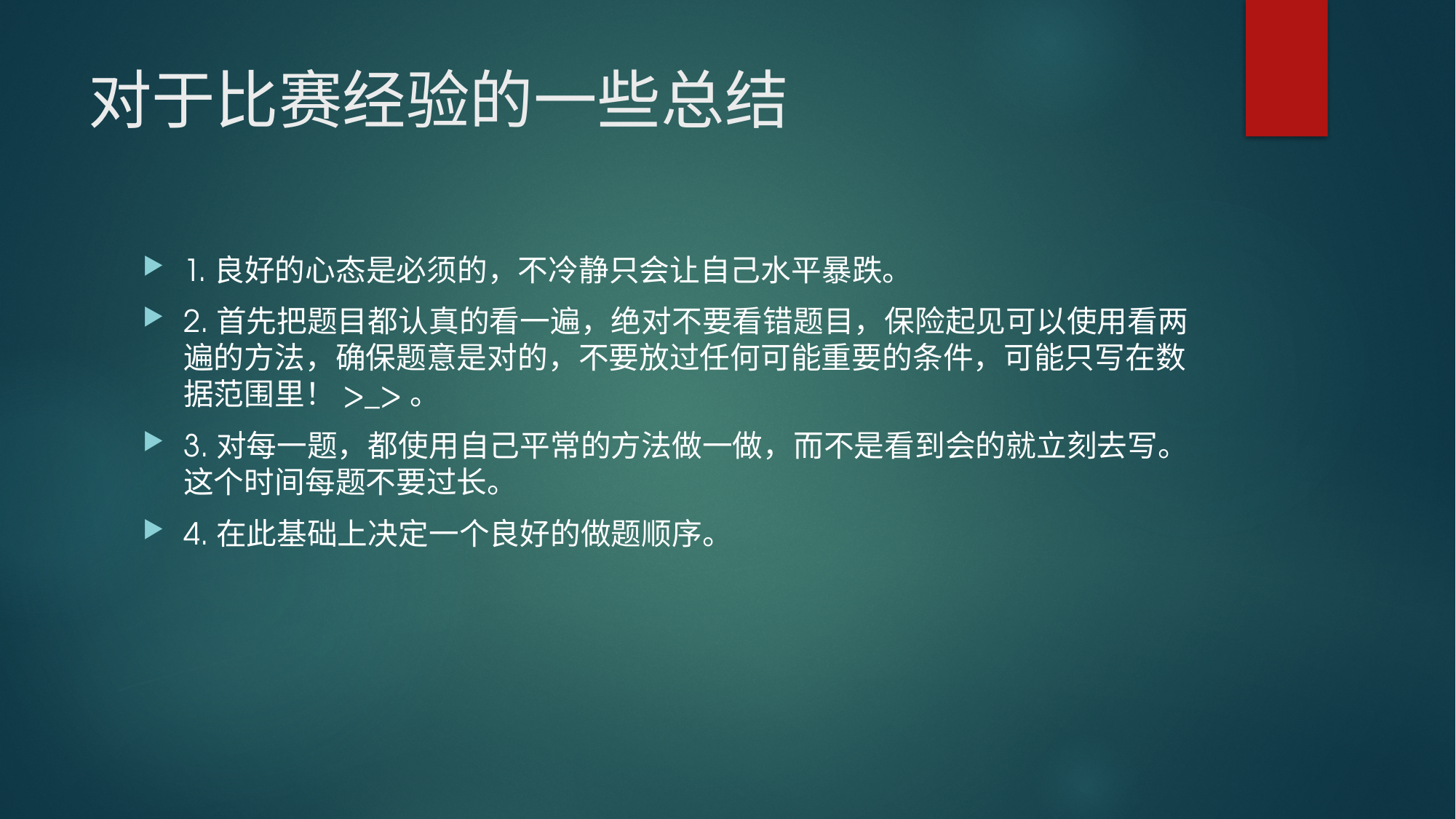

# 对于比赛经验的一些总结
1.良好的心态是必须的，不冷静只会让自己水平暴跌。
2.首先把题目都认真的看一遍，绝对不要看错题目，保险起见可以使用看两遍的方法，确保题意是对的，不要放过任何可能重要的条件，可能只写在数据范围里！>_>。
3.对每一题，都使用自己平常的方法做一做，而不是看到会的就立刻去写。这个时间每题不要过长。
4.在此基础上决定一个良好的做题顺序。